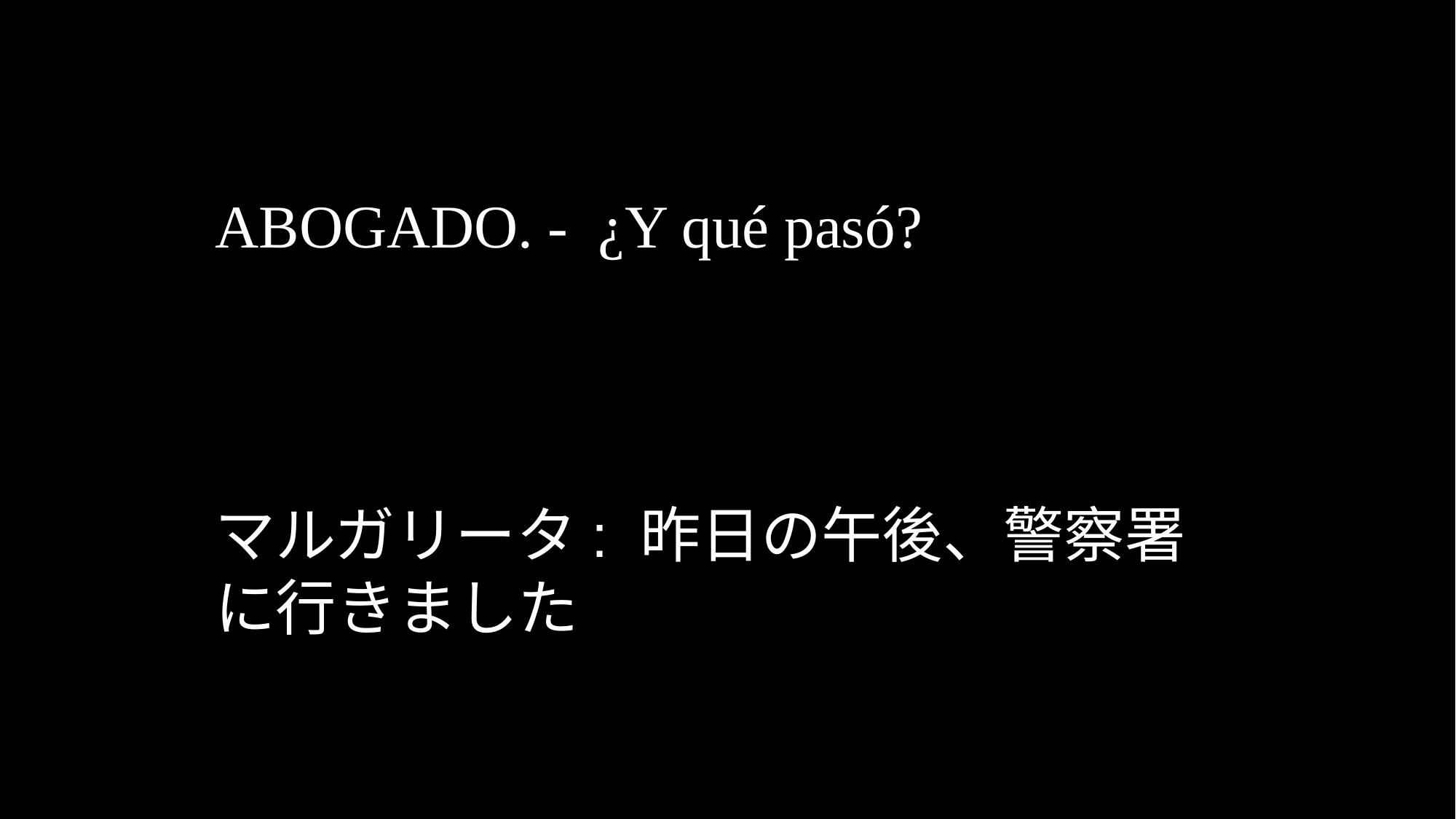

ABOGADO. -  ¿Y qué pasó?

マルガリータ: 昨日の午後、警察署に行きました